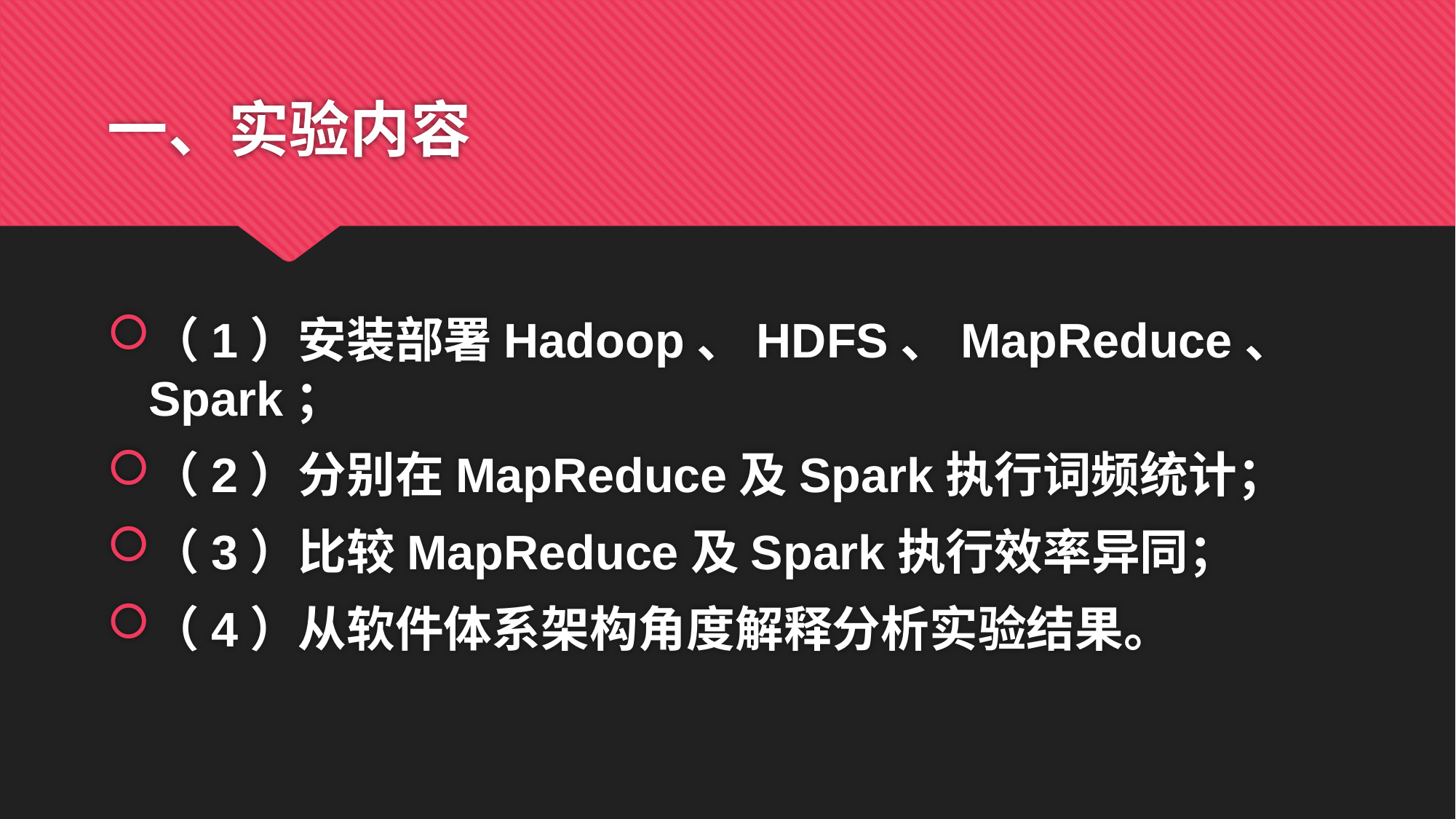

# 一、实验内容
（1）安装部署Hadoop、HDFS、MapReduce、Spark；
（2）分别在MapReduce及Spark执行词频统计；
（3）比较MapReduce及Spark执行效率异同；
（4）从软件体系架构角度解释分析实验结果。